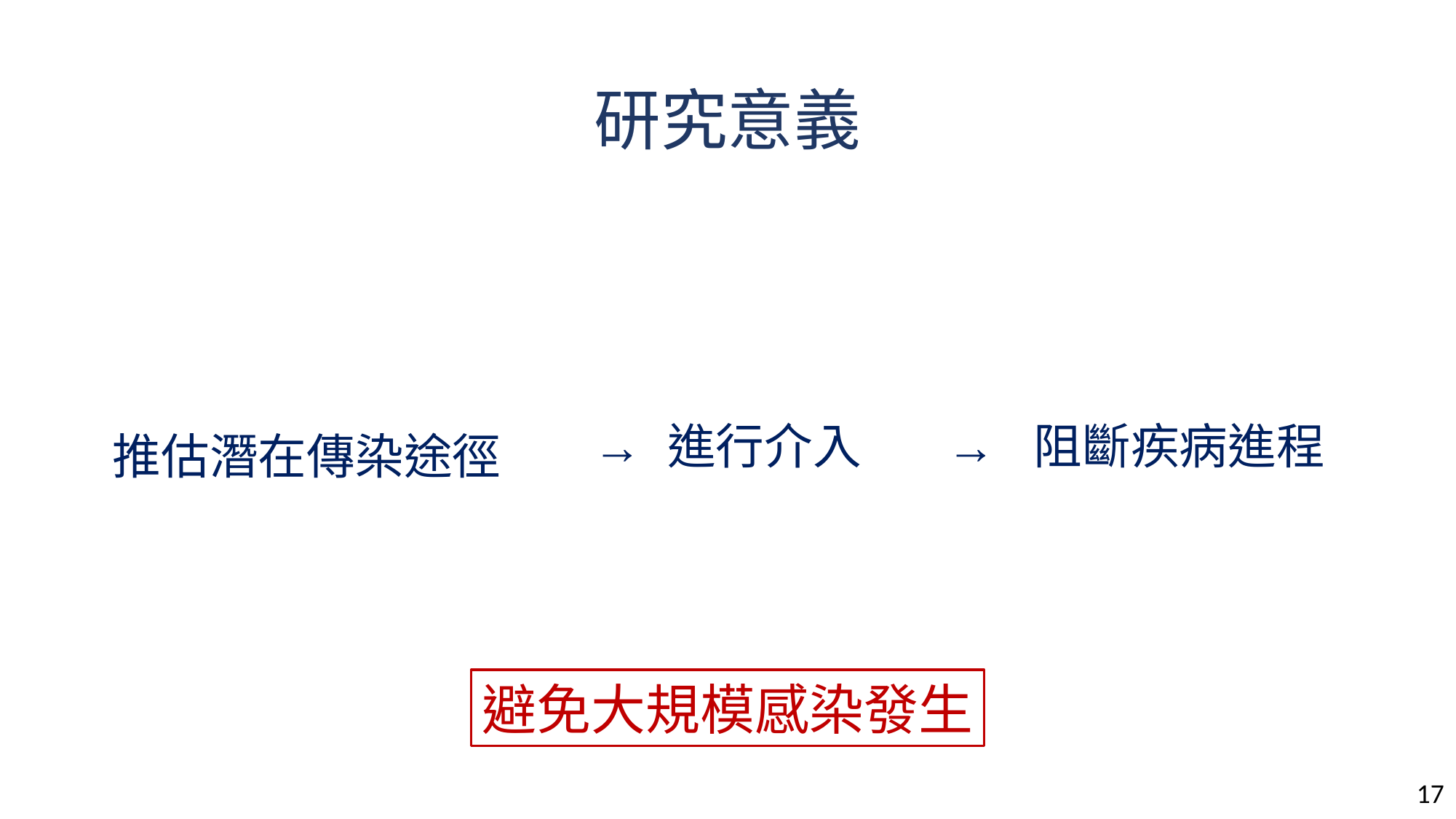

# 研究意義
推估潛在傳染途徑
→ 進行介入
→  阻斷疾病進程
避免大規模感染發生
17